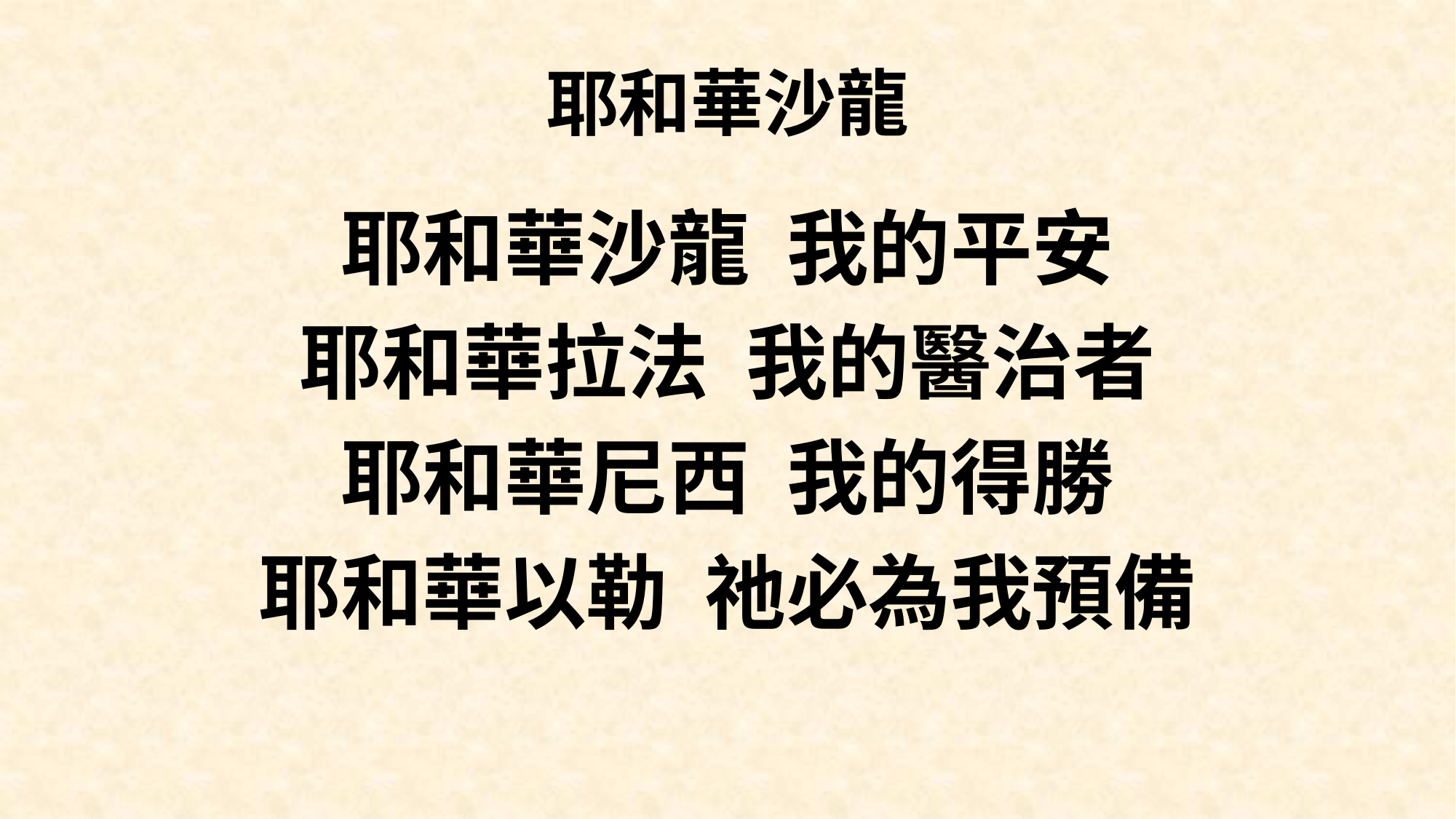

# 耶和華沙龍
耶和華沙龍  我的平安
耶和華拉法  我的醫治者
耶和華尼西  我的得勝
耶和華以勒  祂必為我預備